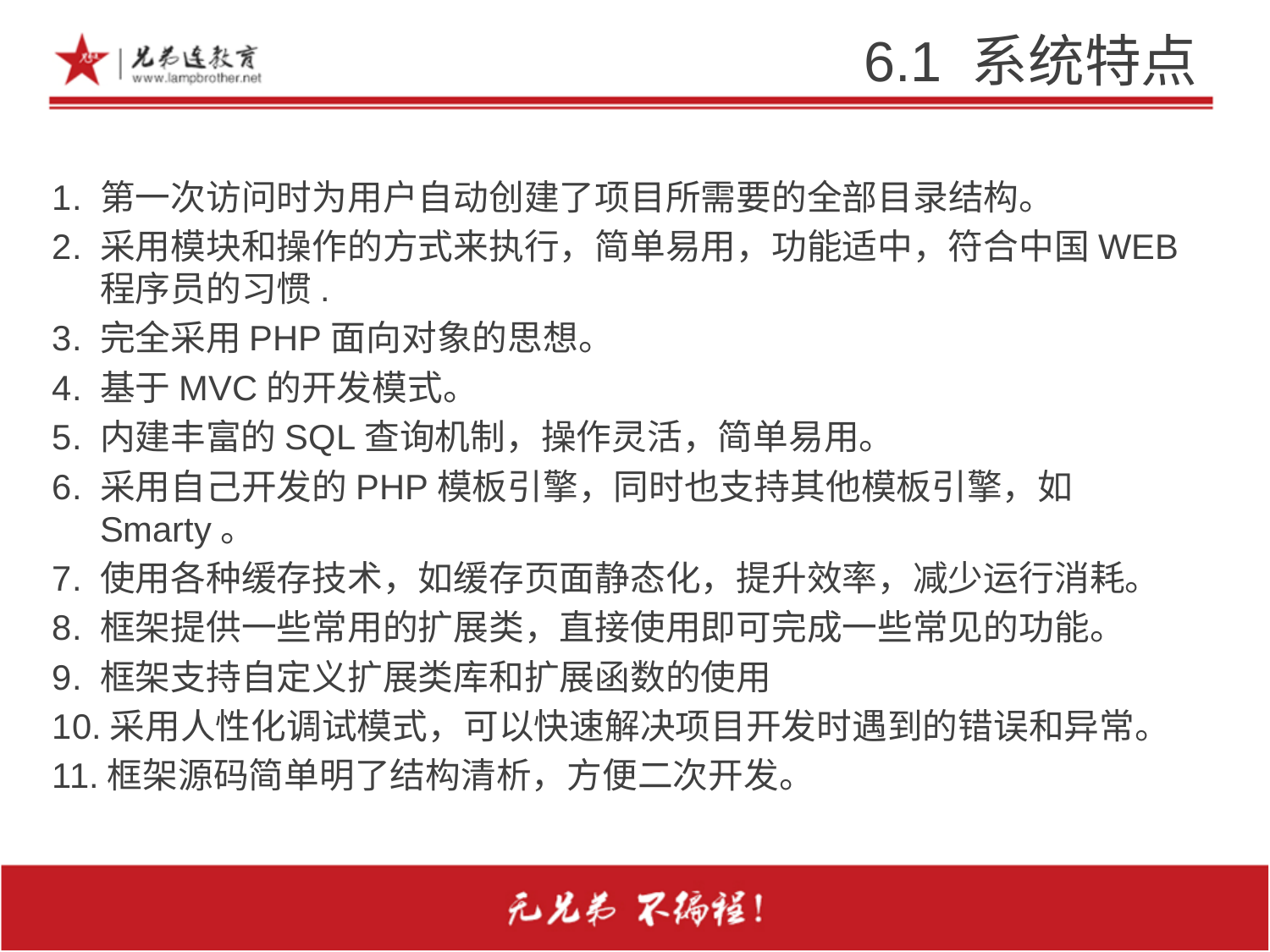

# 6.1 系统特点
1. 第一次访问时为用户自动创建了项目所需要的全部目录结构。
2. 采用模块和操作的方式来执行，简单易用，功能适中，符合中国WEB程序员的习惯.
3. 完全采用PHP面向对象的思想。
4. 基于MVC的开发模式。
5. 内建丰富的SQL查询机制，操作灵活，简单易用。
6. 采用自己开发的PHP模板引擎，同时也支持其他模板引擎，如Smarty。
7. 使用各种缓存技术，如缓存页面静态化，提升效率，减少运行消耗。
8. 框架提供一些常用的扩展类，直接使用即可完成一些常见的功能。
9. 框架支持自定义扩展类库和扩展函数的使用
10.采用人性化调试模式，可以快速解决项目开发时遇到的错误和异常。
11.框架源码简单明了结构清析，方便二次开发。